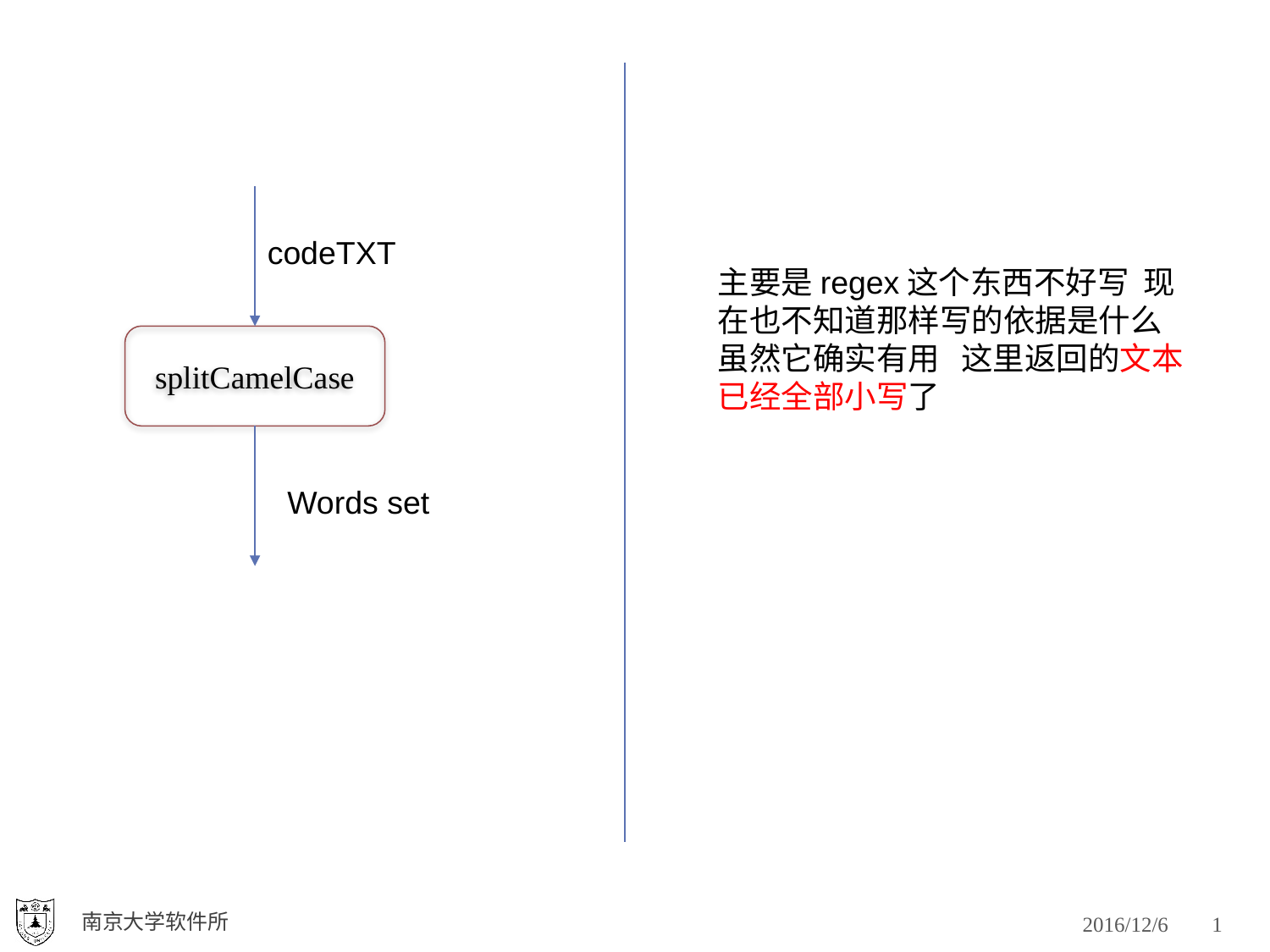

codeTXT
主要是regex这个东西不好写  现在也不知道那样写的依据是什么   虽然它确实有用   这里返回的文本 已经全部小写了
splitCamelCase
Words set
南京大学软件所
2016/12/6
1